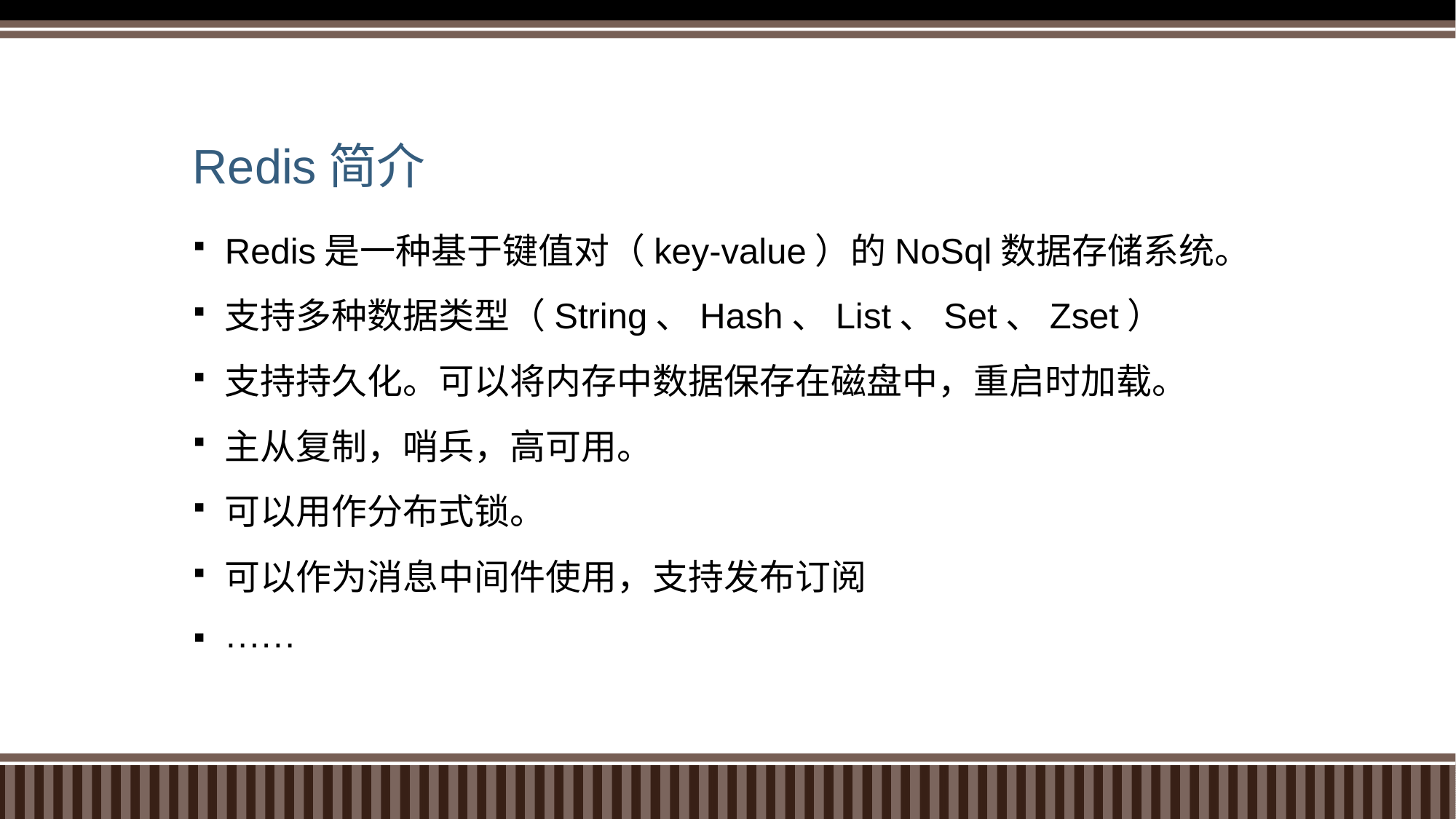

# Redis简介
Redis是一种基于键值对（key-value）的NoSql数据存储系统。
支持多种数据类型（String、Hash、List、Set、Zset）
支持持久化。可以将内存中数据保存在磁盘中，重启时加载。
主从复制，哨兵，高可用。
可以用作分布式锁。
可以作为消息中间件使用，支持发布订阅
······